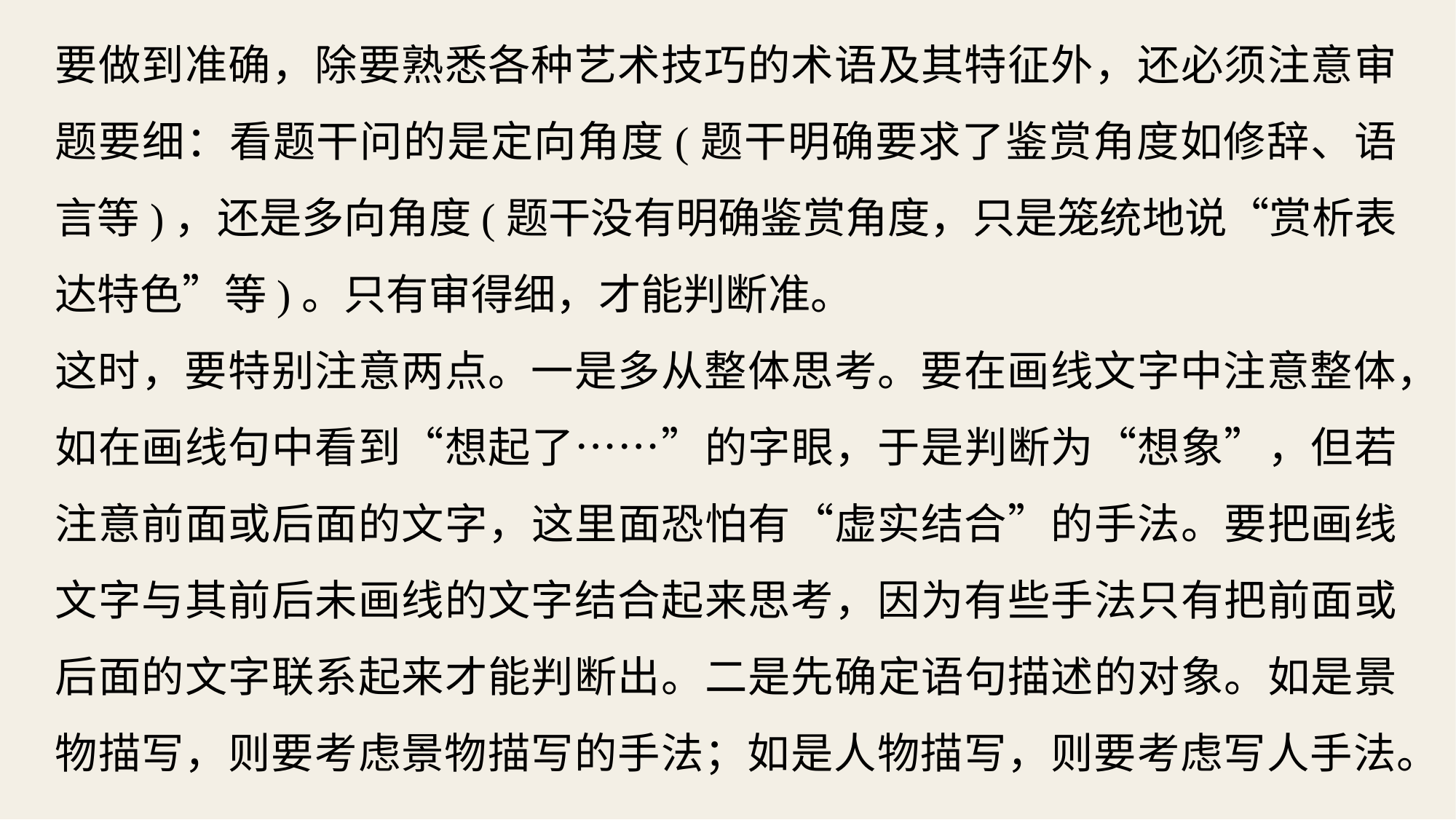

要做到准确，除要熟悉各种艺术技巧的术语及其特征外，还必须注意审题要细：看题干问的是定向角度(题干明确要求了鉴赏角度如修辞、语言等)，还是多向角度(题干没有明确鉴赏角度，只是笼统地说“赏析表达特色”等)。只有审得细，才能判断准。
这时，要特别注意两点。一是多从整体思考。要在画线文字中注意整体，如在画线句中看到“想起了……”的字眼，于是判断为“想象”，但若注意前面或后面的文字，这里面恐怕有“虚实结合”的手法。要把画线文字与其前后未画线的文字结合起来思考，因为有些手法只有把前面或后面的文字联系起来才能判断出。二是先确定语句描述的对象。如是景物描写，则要考虑景物描写的手法；如是人物描写，则要考虑写人手法。